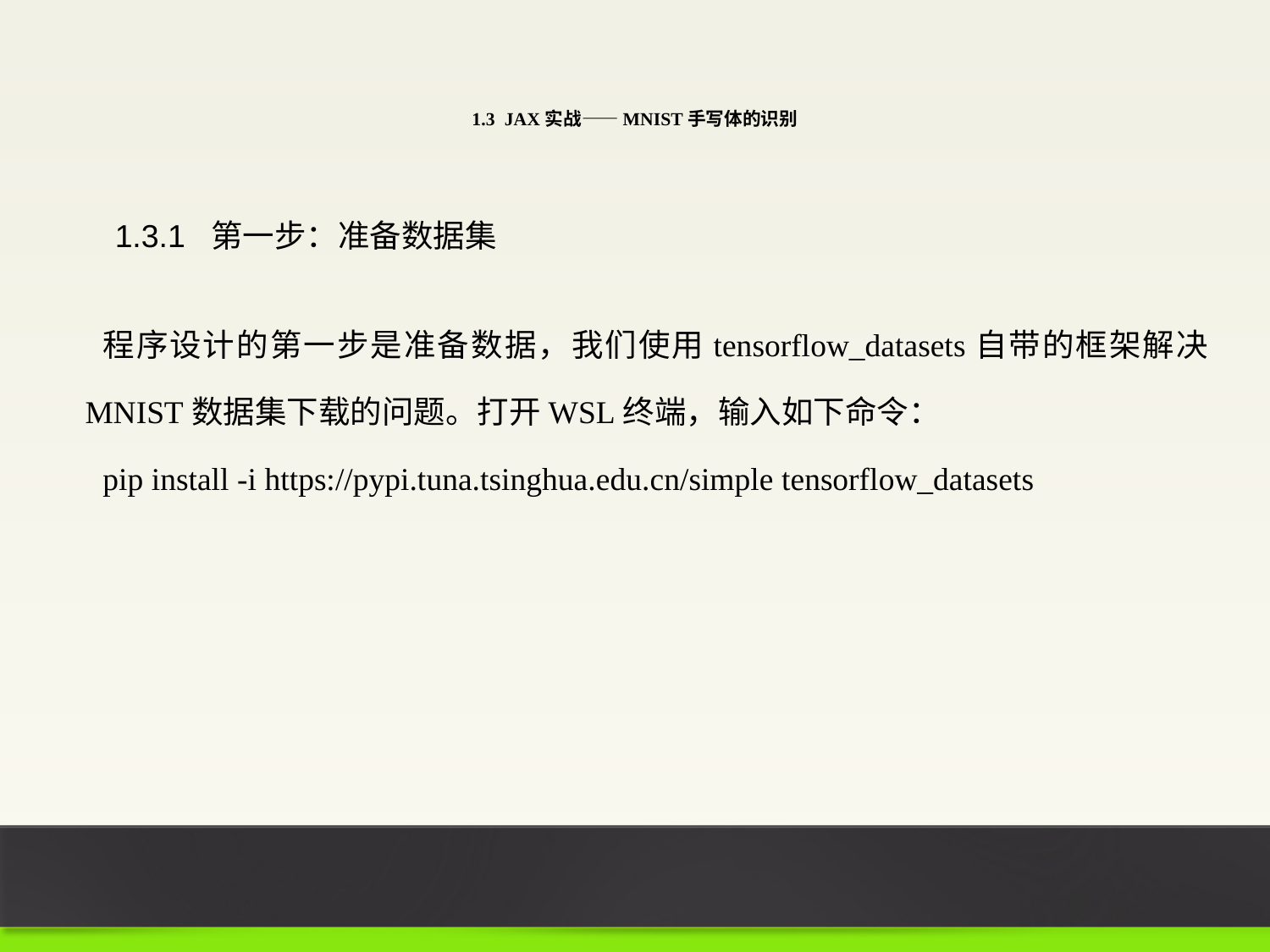

1.3  JAX实战——MNIST手写体的识别
1.3.1  第一步：准备数据集
程序设计的第一步是准备数据，我们使用tensorflow_datasets自带的框架解决MNIST数据集下载的问题。打开WSL终端，输入如下命令：
pip install -i https://pypi.tuna.tsinghua.edu.cn/simple tensorflow_datasets